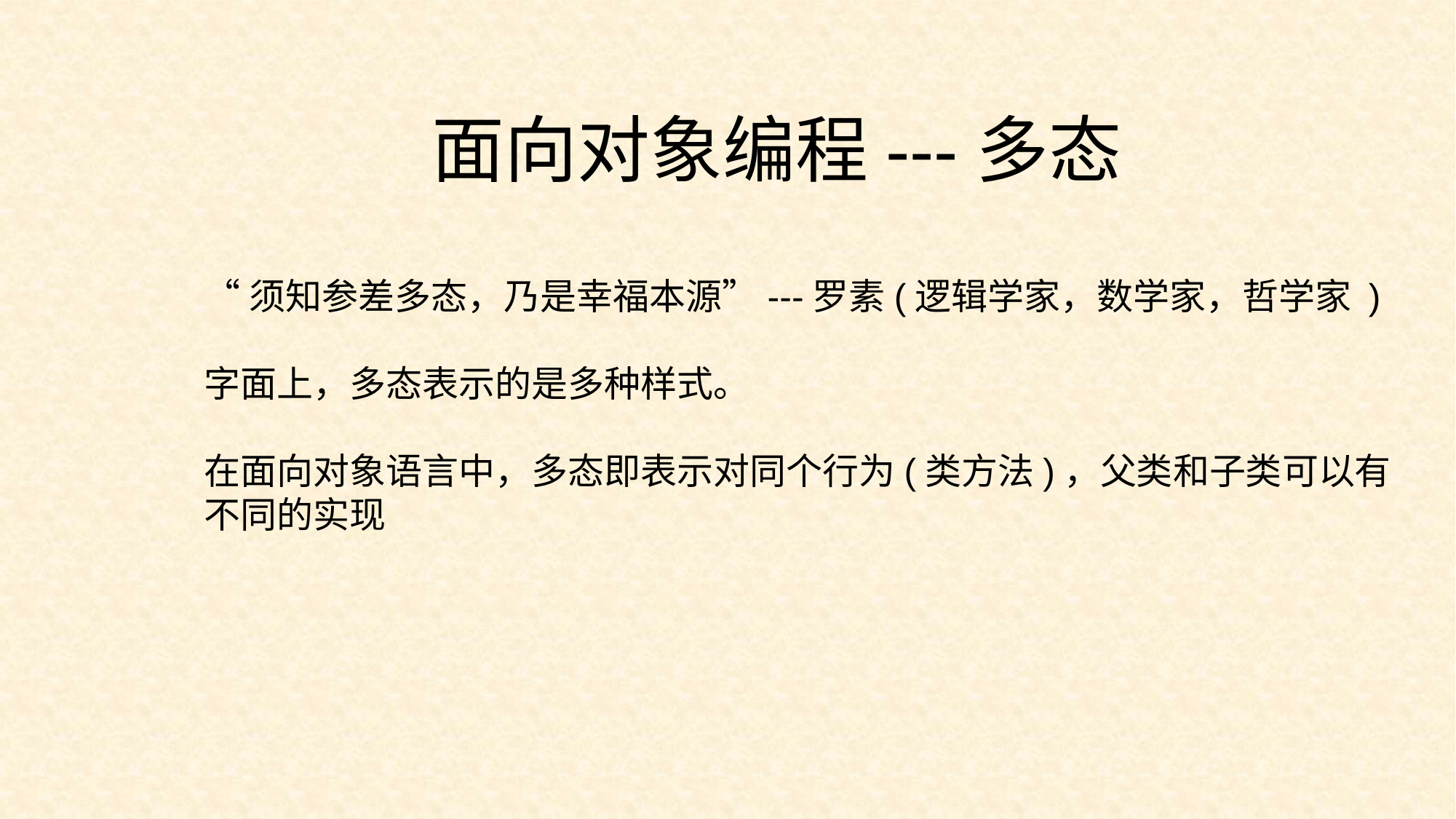

面向对象编程---多态
“须知参差多态，乃是幸福本源”---罗素(逻辑学家，数学家，哲学家 )

字面上，多态表示的是多种样式。

在面向对象语言中，多态即表示对同个行为(类方法)，父类和子类可以有不同的实现